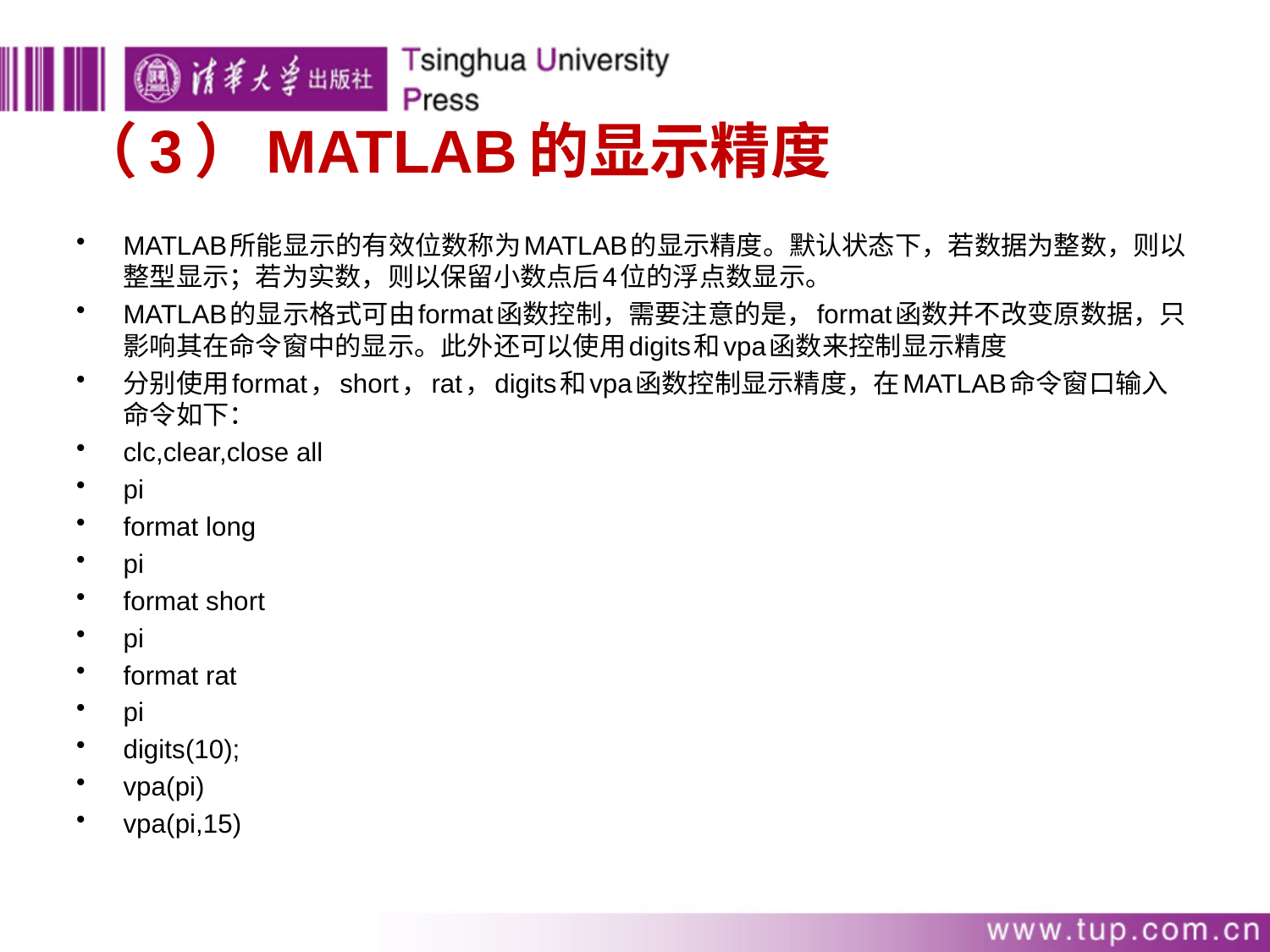

# （3）MATLAB的显示精度
MATLAB所能显示的有效位数称为MATLAB的显示精度。默认状态下，若数据为整数，则以整型显示；若为实数，则以保留小数点后4位的浮点数显示。
MATLAB的显示格式可由format函数控制，需要注意的是，format函数并不改变原数据，只影响其在命令窗中的显示。此外还可以使用digits和vpa函数来控制显示精度
分别使用format，short，rat，digits和vpa函数控制显示精度，在MATLAB命令窗口输入命令如下：
clc,clear,close all
pi
format long
pi
format short
pi
format rat
pi
digits(10);
vpa(pi)
vpa(pi,15)